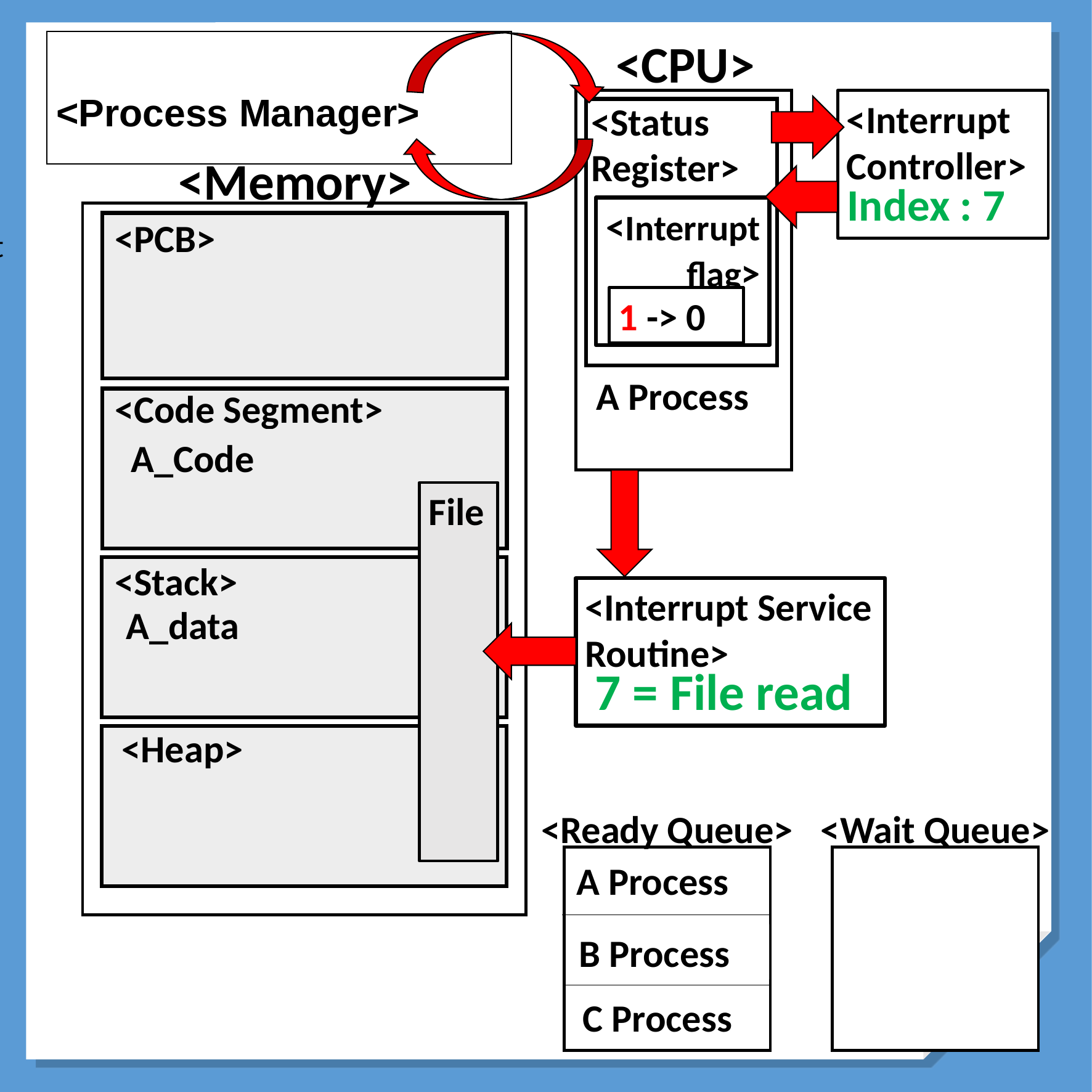

<CPU>
<Process Manager>

3.
Interrupt

<Interrupt Controller>

<Status
Register>

프로세스 A가 실행되고 있다고 하자.
프로세스 매니저는 status register를 코드 한 줄 실행할 때마다 확인하여 인터럽트가 들어왔는지 확인. Interrupt flag의 값이 1이 되면 인터럽트가 들어왔다는 뜻.
인터럽트가 들어오면 실행 중이던
A프로세스는 PCB에 저장해 둔다.  그리고 wait Q에 들어간다.
CPU는 어떤 인터럽트인지 모르기 때문에 인터럽트 컨트롤러에게 물어본다.
인터럽트 컨트롤러는 인터럽트의 인덱스를 주며 CPU는 인터럽트 서비스 루틴에서 대응하는 index값을 찾아 인터럽트를 확인한다.  확인한 인터럽트를 실행하고 끝났다는 인터럽트가 발생하면(인터럽트 플래그의 숫자가 0이 된다), wait Q에 있던 A프로세스를 다시 readyQ에 넣고 PCB에 있던 걸 불러와서 이어서 실행한다.

<출처 Interrupt flag - Wikipedia - https://en.wikipedia.org/wiki/Interrupt_flag>

<Memory>

Index : 7
<Interrupt flag>

<PCB>

A Process

1 -> 0
0 -> 1
A Process
A Process

<Code Segment>

A_Code

A_Code

File

<Stack>

<Interrupt Service Routine>

A_data
A_data

7 = File read
중요한 문장을 입력해주세요
<Heap>

<Ready Queue>
<Wait Queue>
A Process

A Process
B Process

 C Process
B Process
 C Process